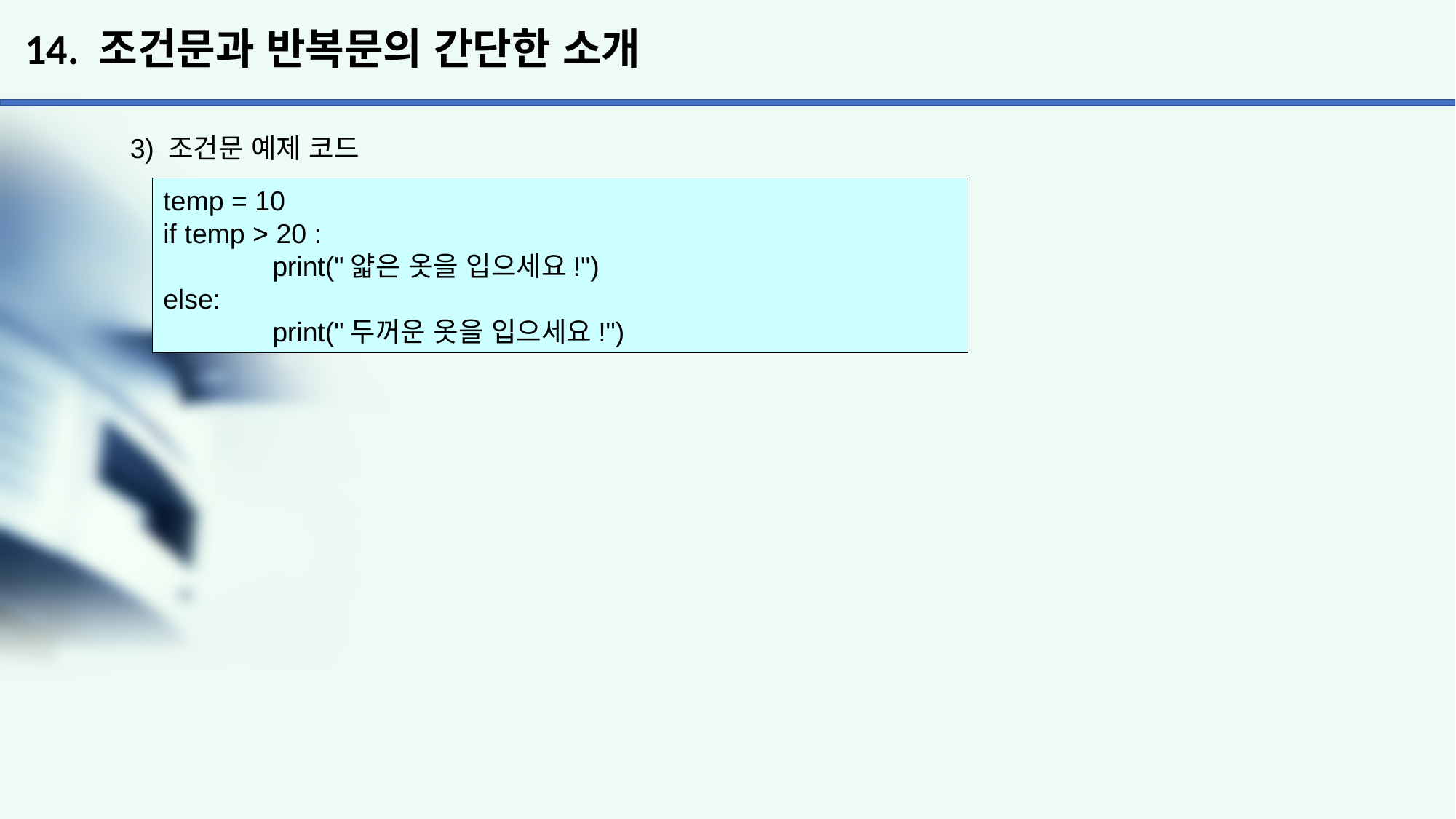

# 14. 조건문과 반복문의 간단한 소개
3) 조건문 예제 코드

temp = 10
if temp > 20 :
	print("얇은 옷을 입으세요!")
else:
	print("두꺼운 옷을 입으세요!")